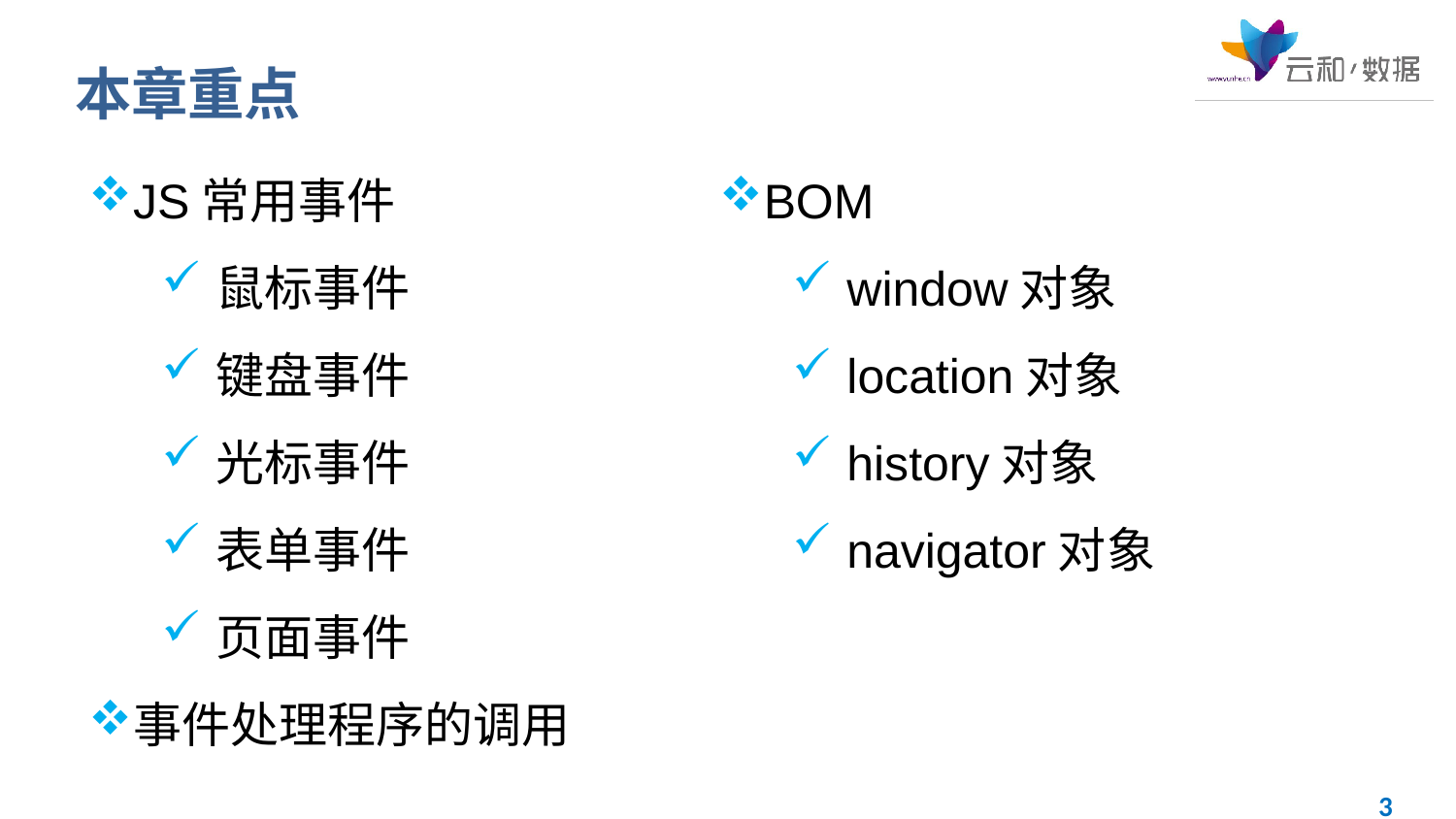

本章重点
BOM
window对象
location对象
history对象
navigator对象

JS常用事件
鼠标事件
键盘事件
光标事件
表单事件
页面事件
事件处理程序的调用

3
3